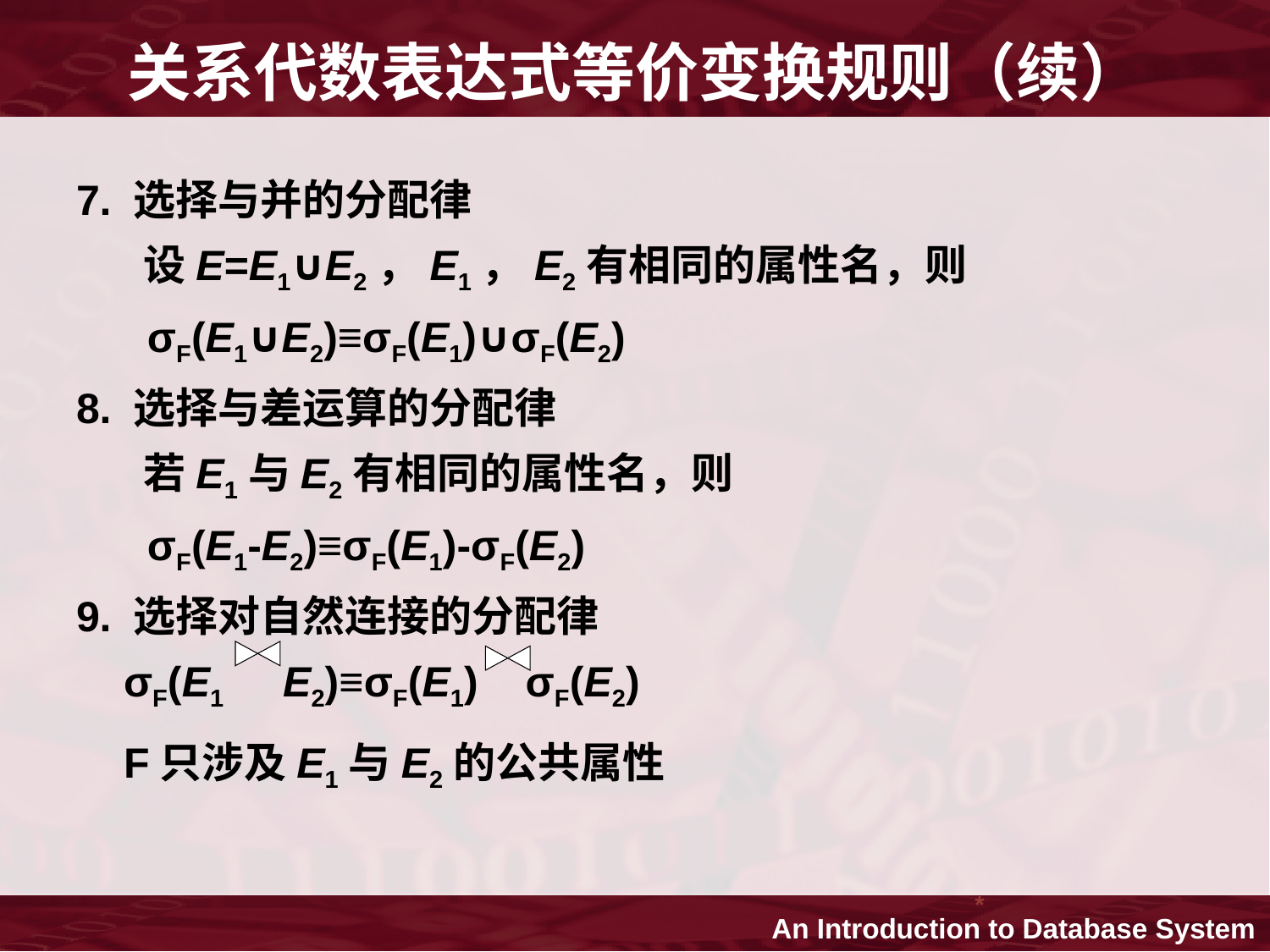

# 关系代数表达式等价变换规则（续）
7. 选择与并的分配律
	 设E=E1∪E2，E1，E2有相同的属性名，则
      σF(E1∪E2)≡σF(E1)∪σF(E2)
8. 选择与差运算的分配律
	 若E1与E2有相同的属性名，则
      σF(E1-E2)≡σF(E1)-σF(E2)
9. 选择对自然连接的分配律
    σF(E1     E2)≡σF(E1)    σF(E2)
    F只涉及E1与E2的公共属性

*